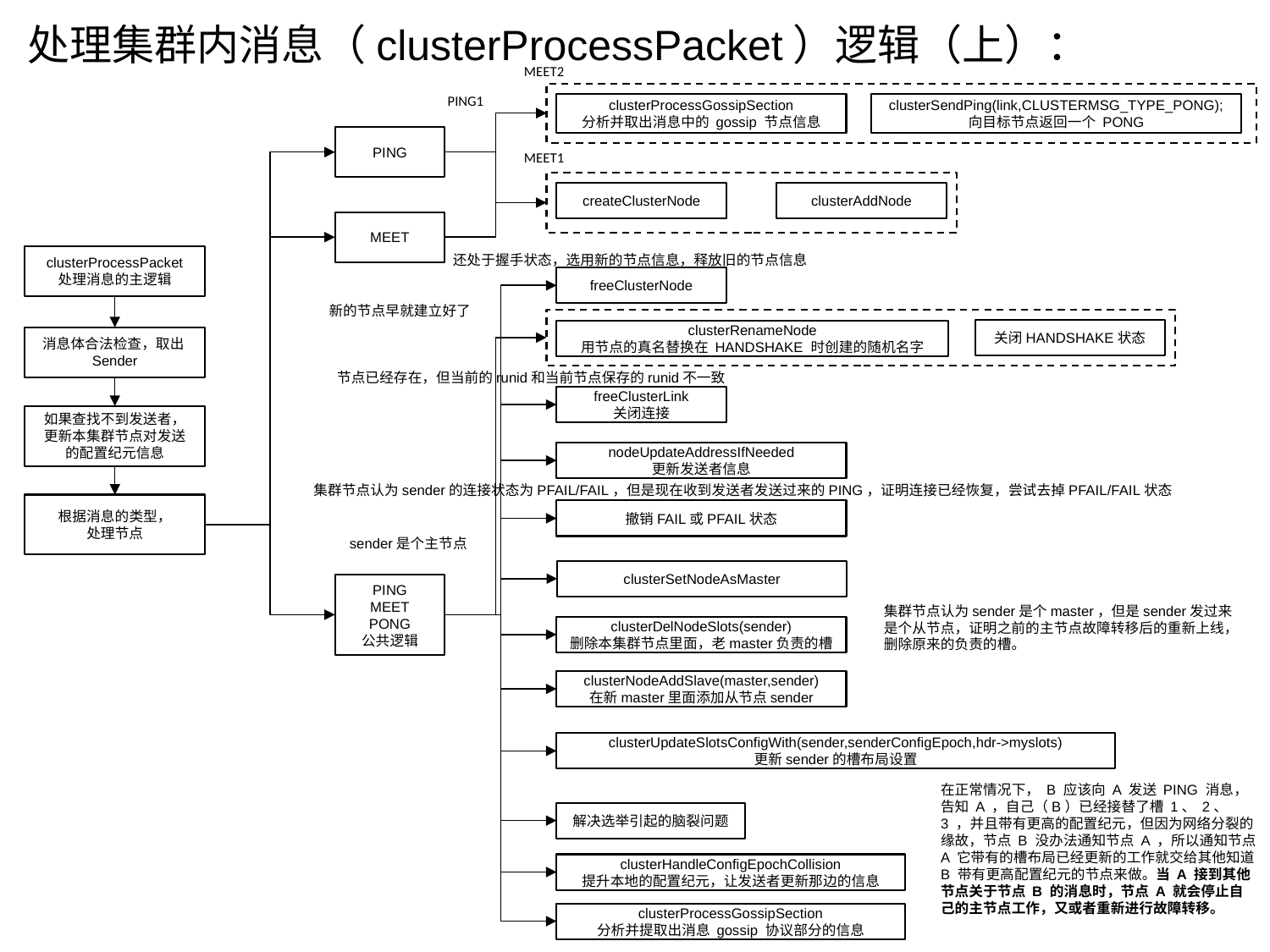

处理集群内消息（clusterProcessPacket）逻辑（上）：
MEET2

clusterProcessGossipSection
分析并取出消息中的 gossip 节点信息
clusterSendPing(link,CLUSTERMSG_TYPE_PONG);
向目标节点返回一个 PONG
PING1
PING
MEET1

createClusterNode
clusterAddNode
MEET
还处于握手状态，选用新的节点信息，释放旧的节点信息
clusterProcessPacket
处理消息的主逻辑
freeClusterNode
新的节点早就建立好了

关闭HANDSHAKE状态
clusterRenameNode
用节点的真名替换在 HANDSHAKE 时创建的随机名字
消息体合法检查，取出Sender
节点已经存在，但当前的runid和当前节点保存的runid不一致
freeClusterLink
关闭连接
如果查找不到发送者，更新本集群节点对发送的配置纪元信息
nodeUpdateAddressIfNeeded
更新发送者信息
集群节点认为sender的连接状态为PFAIL/FAIL，但是现在收到发送者发送过来的PING，证明连接已经恢复，尝试去掉PFAIL/FAIL状态
根据消息的类型，
处理节点
撤销FAIL或PFAIL状态
sender是个主节点
clusterSetNodeAsMaster
PING
MEET
PONG
公共逻辑
集群节点认为sender是个master，但是sender发过来是个从节点，证明之前的主节点故障转移后的重新上线，删除原来的负责的槽。
clusterDelNodeSlots(sender)
删除本集群节点里面，老master负责的槽
clusterNodeAddSlave(master,sender)
在新master里面添加从节点sender
clusterUpdateSlotsConfigWith(sender,senderConfigEpoch,hdr->myslots)
更新sender的槽布局设置
在正常情况下， B 应该向 A 发送 PING 消息，告知 A ，自己（B）已经接替了槽 1、 2、 3 ，并且带有更高的配置纪元，但因为网络分裂的缘故，节点 B 没办法通知节点 A ，所以通知节点 A 它带有的槽布局已经更新的工作就交给其他知道 B 带有更高配置纪元的节点来做。当 A 接到其他节点关于节点 B 的消息时，节点 A 就会停止自己的主节点工作，又或者重新进行故障转移。
解决选举引起的脑裂问题
clusterHandleConfigEpochCollision
提升本地的配置纪元，让发送者更新那边的信息
clusterProcessGossipSection
分析并提取出消息 gossip 协议部分的信息